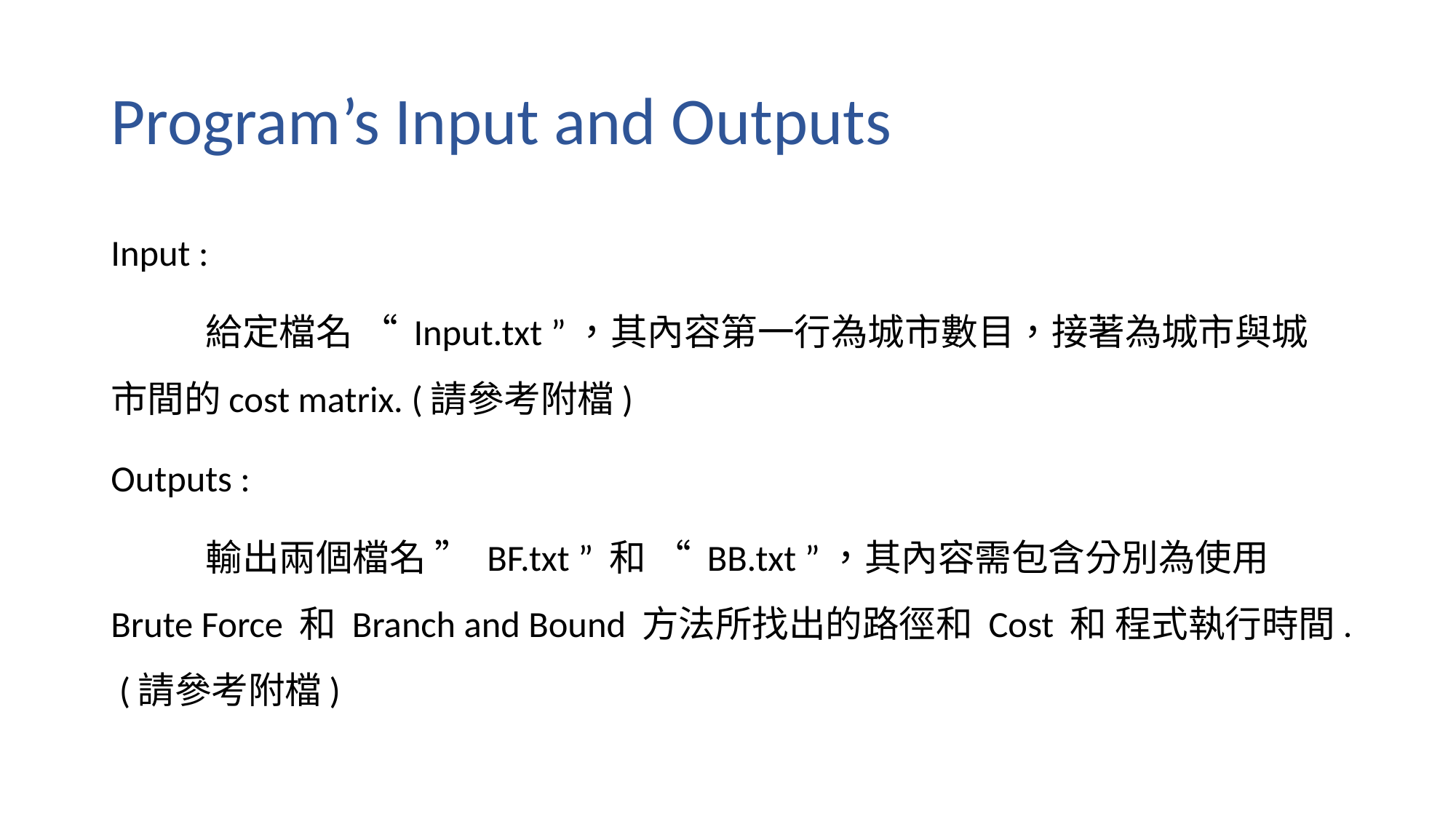

# Program’s Input and Outputs
Input :
	給定檔名 “ Input.txt ”，其內容第一行為城市數目，接著為城市與城市間的cost matrix. (請參考附檔)
Outputs :
	輸出兩個檔名 ” BF.txt ” 和 “ BB.txt ”，其內容需包含分別為使用 Brute Force 和 Branch and Bound 方法所找出的路徑和 Cost 和 程式執行時間. (請參考附檔)